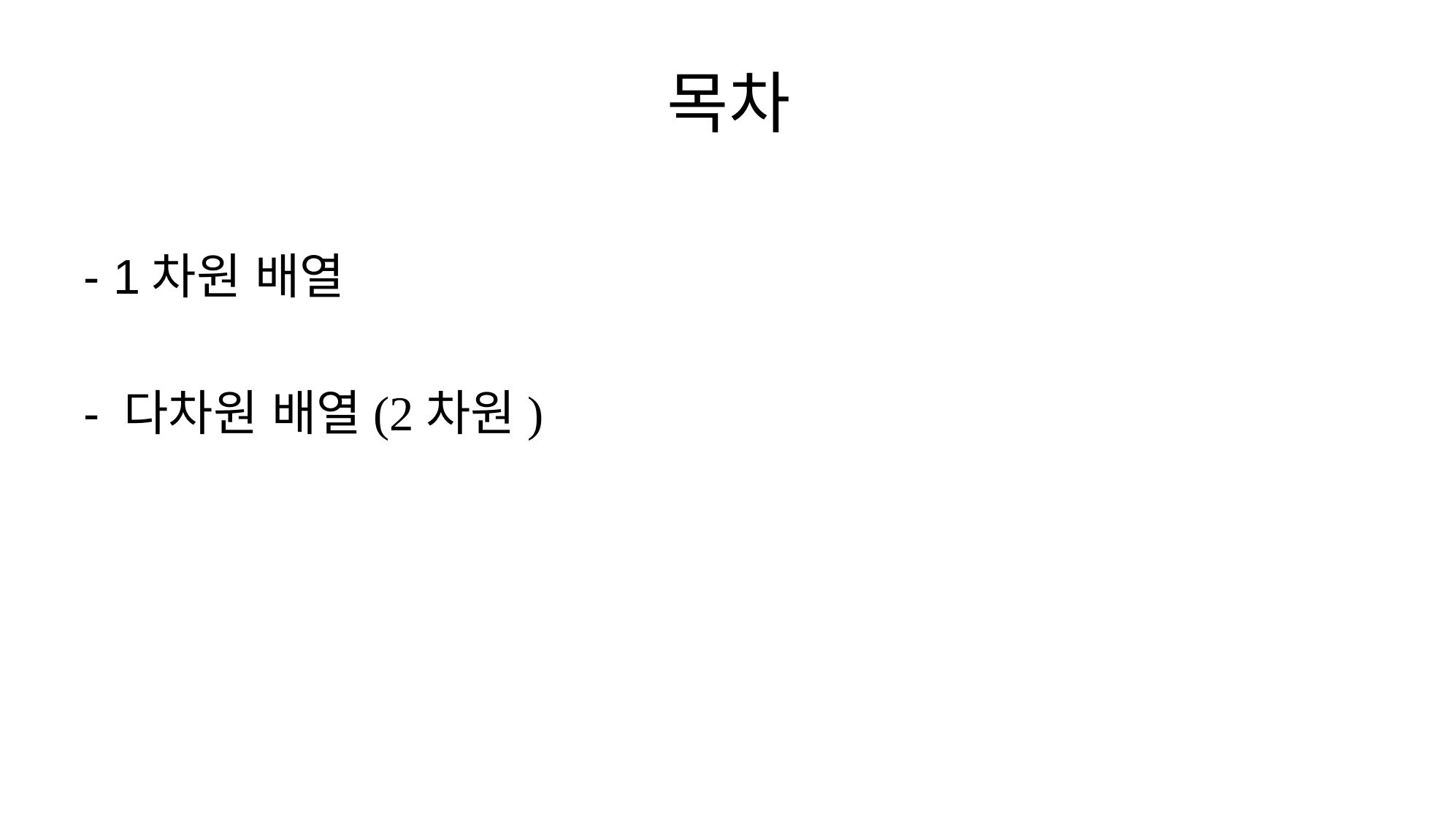

# 목차
- 1차원 배열

- 다차원 배열(2차원)